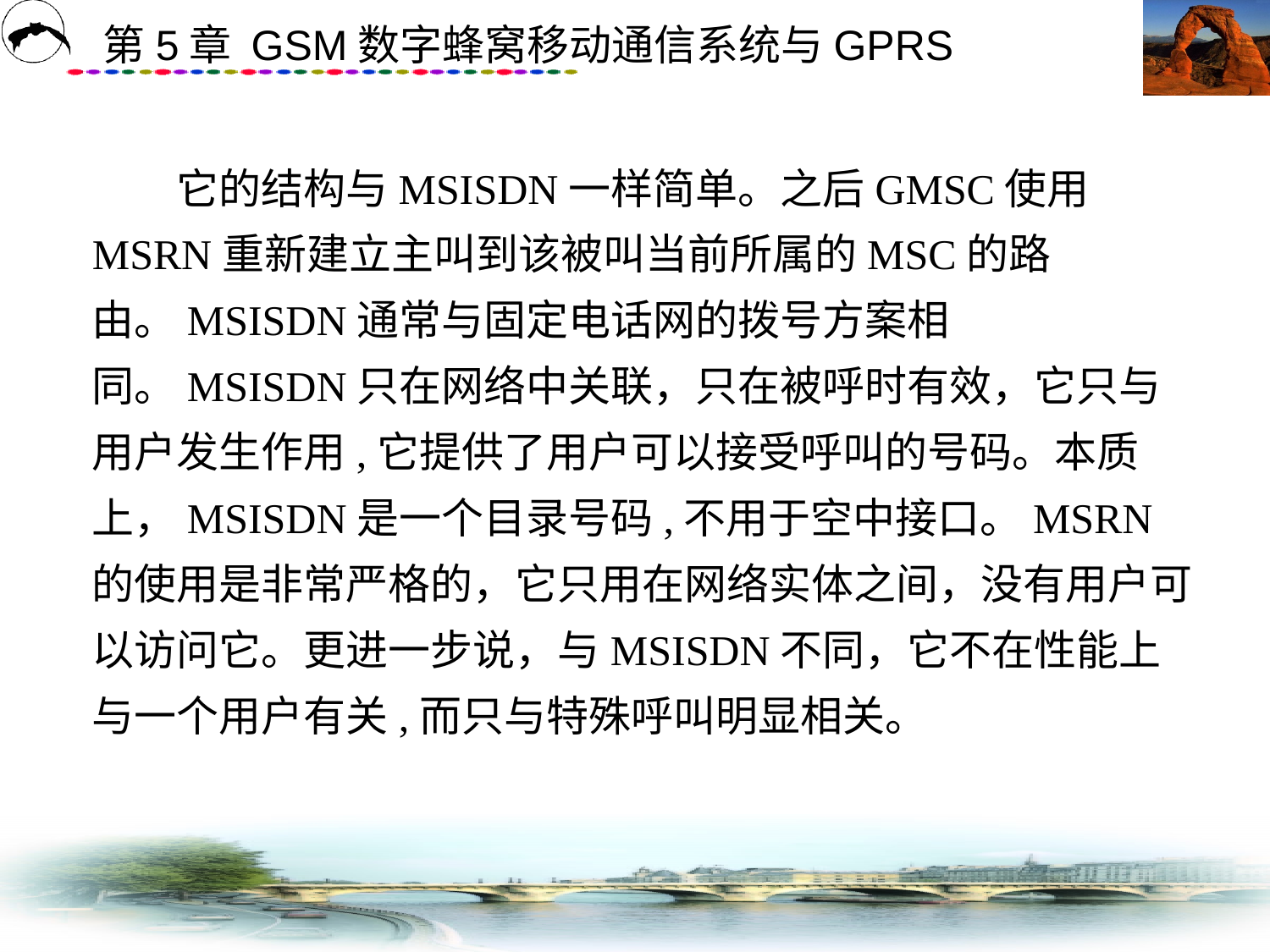

# 它的结构与MSISDN一样简单。之后GMSC使用MSRN重新建立主叫到该被叫当前所属的MSC的路由。MSISDN通常与固定电话网的拨号方案相同。MSISDN只在网络中关联，只在被呼时有效，它只与用户发生作用,它提供了用户可以接受呼叫的号码。本质上，MSISDN是一个目录号码,不用于空中接口。MSRN的使用是非常严格的，它只用在网络实体之间，没有用户可以访问它。更进一步说，与MSISDN不同，它不在性能上与一个用户有关,而只与特殊呼叫明显相关。